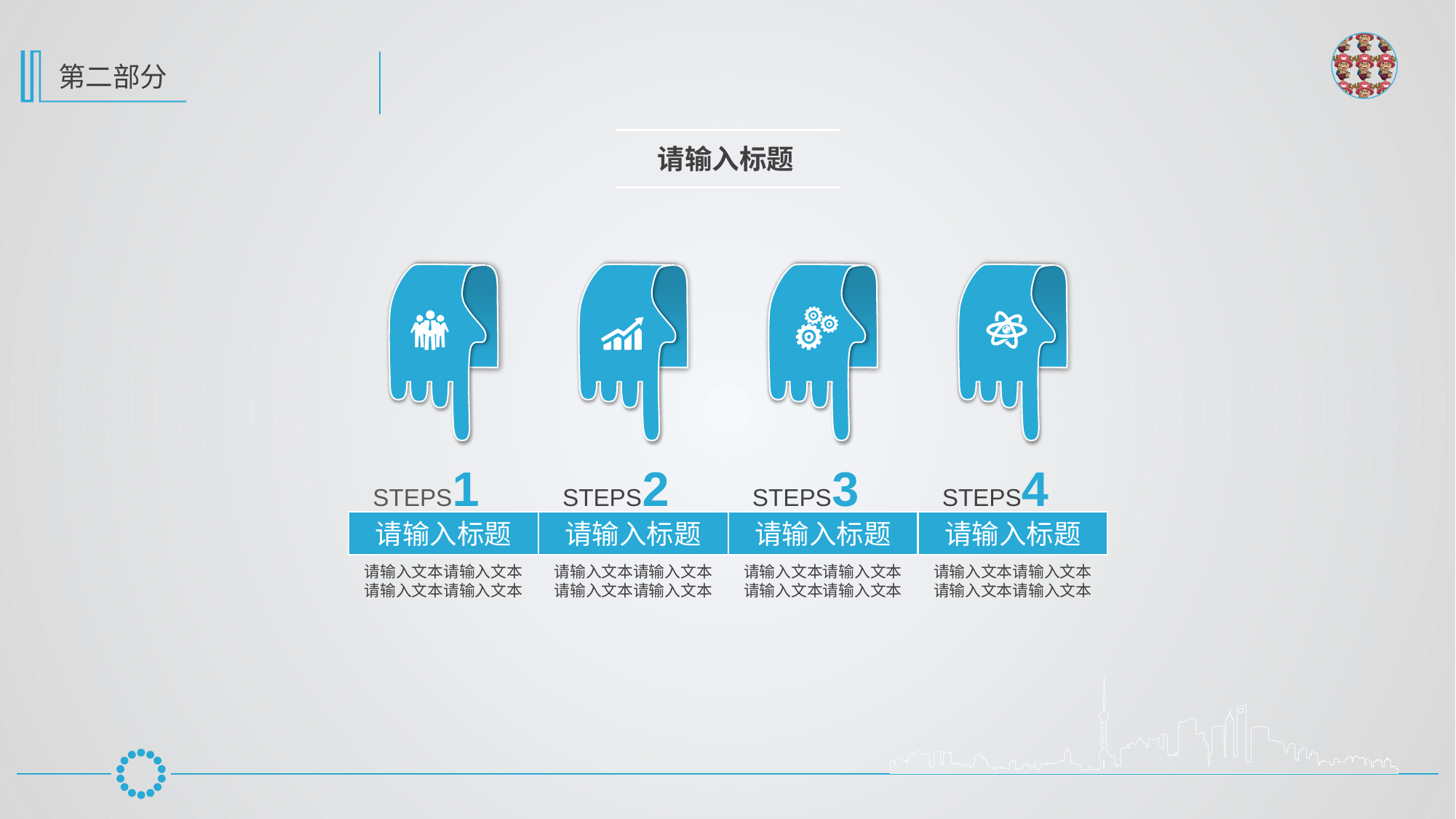

请输入标题

STEPS1
STEPS2
STEPS3
STEPS4
请输入标题
请输入标题
请输入标题
请输入标题
请输入文本请输入文本
请输入文本请输入文本
请输入文本请输入文本
请输入文本请输入文本
请输入文本请输入文本
请输入文本请输入文本
请输入文本请输入文本
请输入文本请输入文本
13